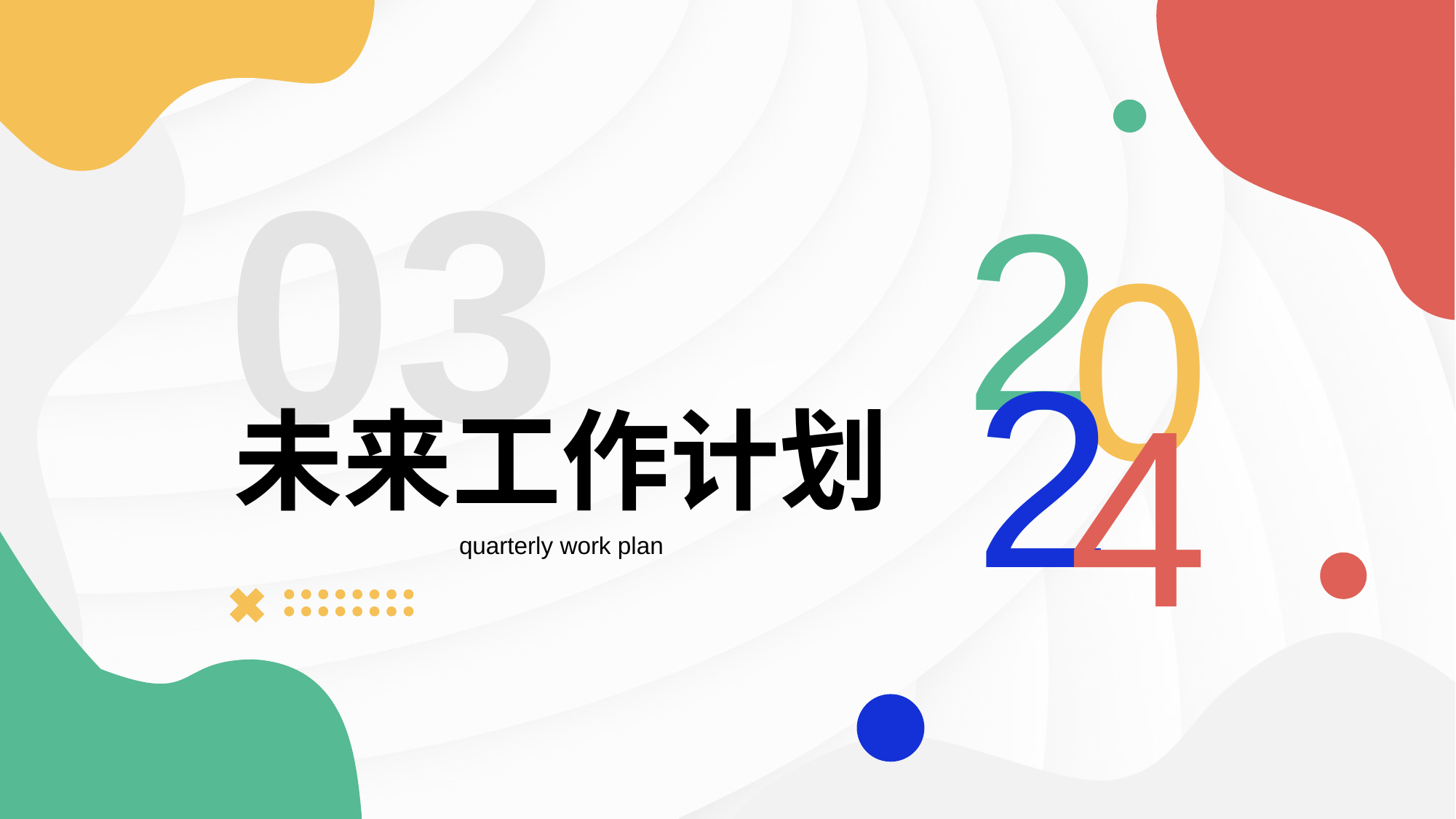

03
2
0
2
4

未来工作计划
quarterly work plan